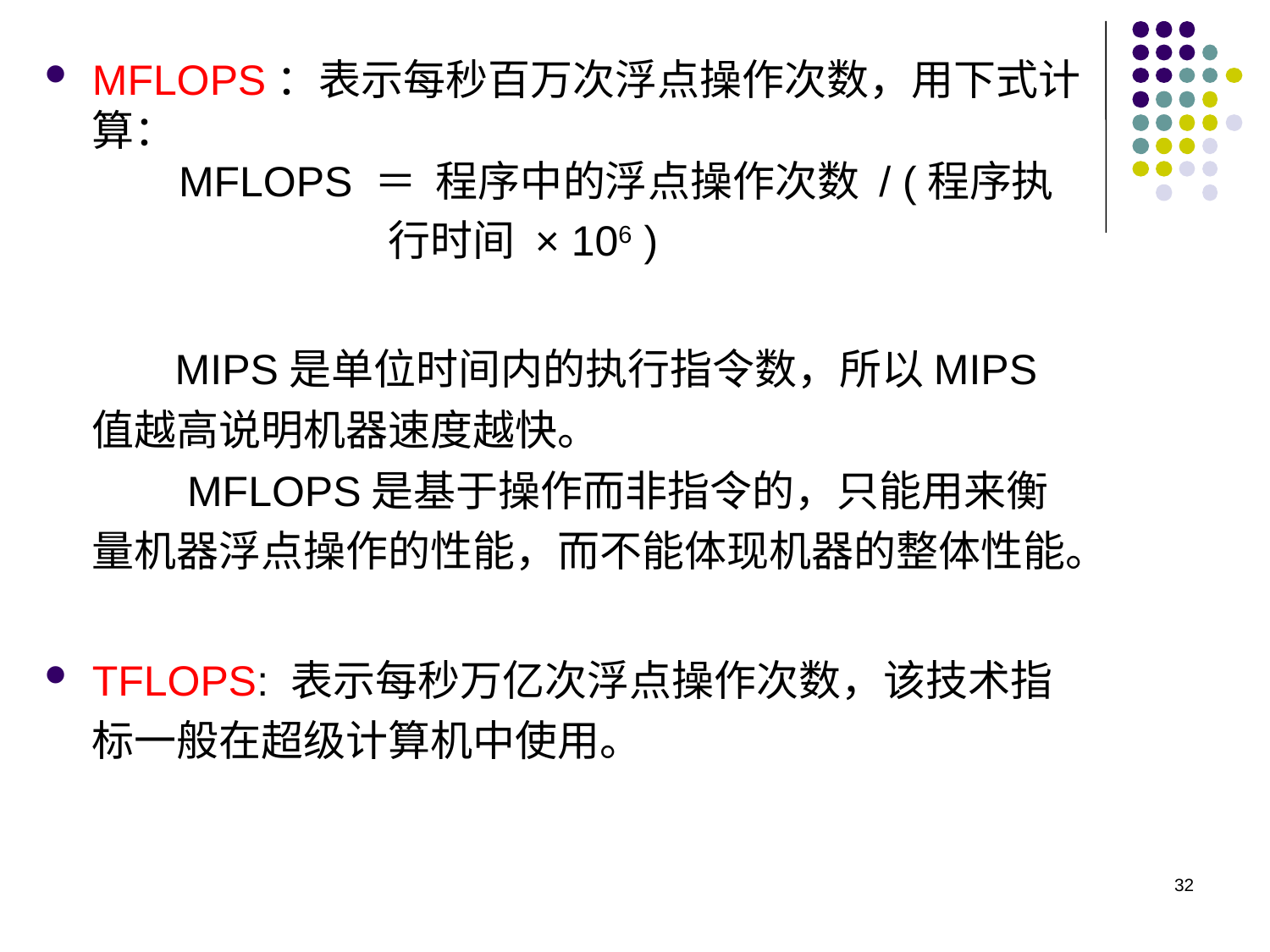

MFLOPS：表示每秒百万次浮点操作次数，用下式计算：
        MFLOPS ＝  程序中的浮点操作次数 / (程序执
                                   行时间 × 106 )

           MIPS是单位时间内的执行指令数，所以MIPS值越高说明机器速度越快。
　　MFLOPS是基于操作而非指令的，只能用来衡量机器浮点操作的性能，而不能体现机器的整体性能。

TFLOPS: 表示每秒万亿次浮点操作次数，该技术指标一般在超级计算机中使用。
32